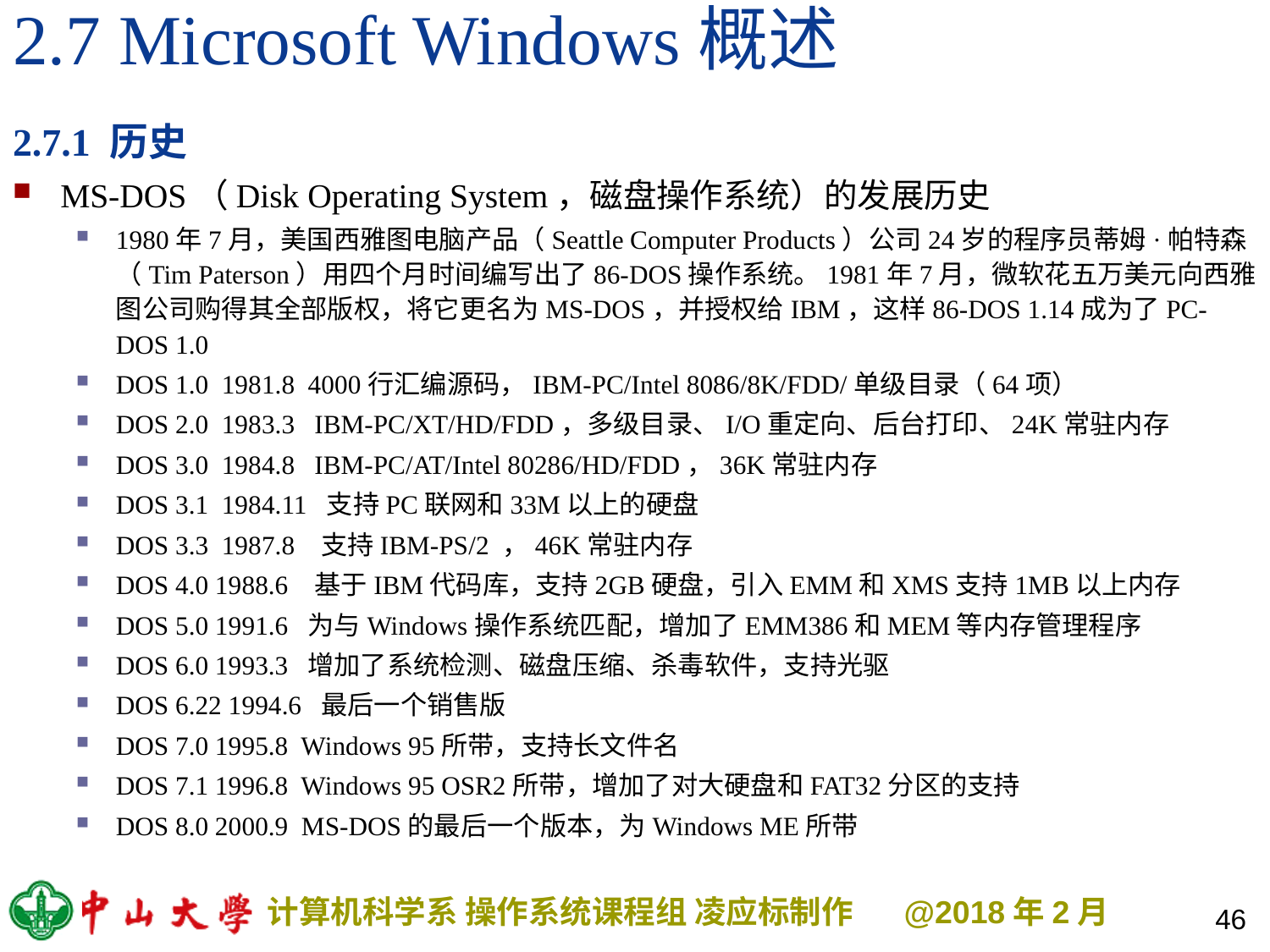

# 2.7 Microsoft Windows概述
2.7.1 历史
MS-DOS（Disk Operating System，磁盘操作系统）的发展历史
1980年7月，美国西雅图电脑产品（Seattle Computer Products）公司24岁的程序员蒂姆·帕特森（Tim Paterson）用四个月时间编写出了86-DOS操作系统。1981年7月，微软花五万美元向西雅图公司购得其全部版权，将它更名为MS-DOS，并授权给IBM，这样86-DOS 1.14成为了PC-DOS 1.0
DOS 1.0  1981.8  4000行汇编源码，IBM-PC/Intel 8086/8K/FDD/单级目录（64项）
DOS 2.0  1983.3   IBM-PC/XT/HD/FDD，多级目录、I/O重定向、后台打印、24K常驻内存
DOS 3.0  1984.8   IBM-PC/AT/Intel 80286/HD/FDD，36K常驻内存
DOS 3.1  1984.11  支持PC联网和33M以上的硬盘
DOS 3.3  1987.8   支持IBM-PS/2 ，46K常驻内存
DOS 4.0 1988.6   基于IBM代码库，支持2GB硬盘，引入EMM和XMS支持1MB以上内存
DOS 5.0 1991.6  为与Windows操作系统匹配，增加了EMM386和MEM等内存管理程序
DOS 6.0 1993.3  增加了系统检测、磁盘压缩、杀毒软件，支持光驱
DOS 6.22 1994.6  最后一个销售版
DOS 7.0 1995.8  Windows 95所带，支持长文件名
DOS 7.1 1996.8  Windows 95 OSR2所带，增加了对大硬盘和FAT32分区的支持
DOS 8.0 2000.9  MS-DOS的最后一个版本，为Windows ME所带
46